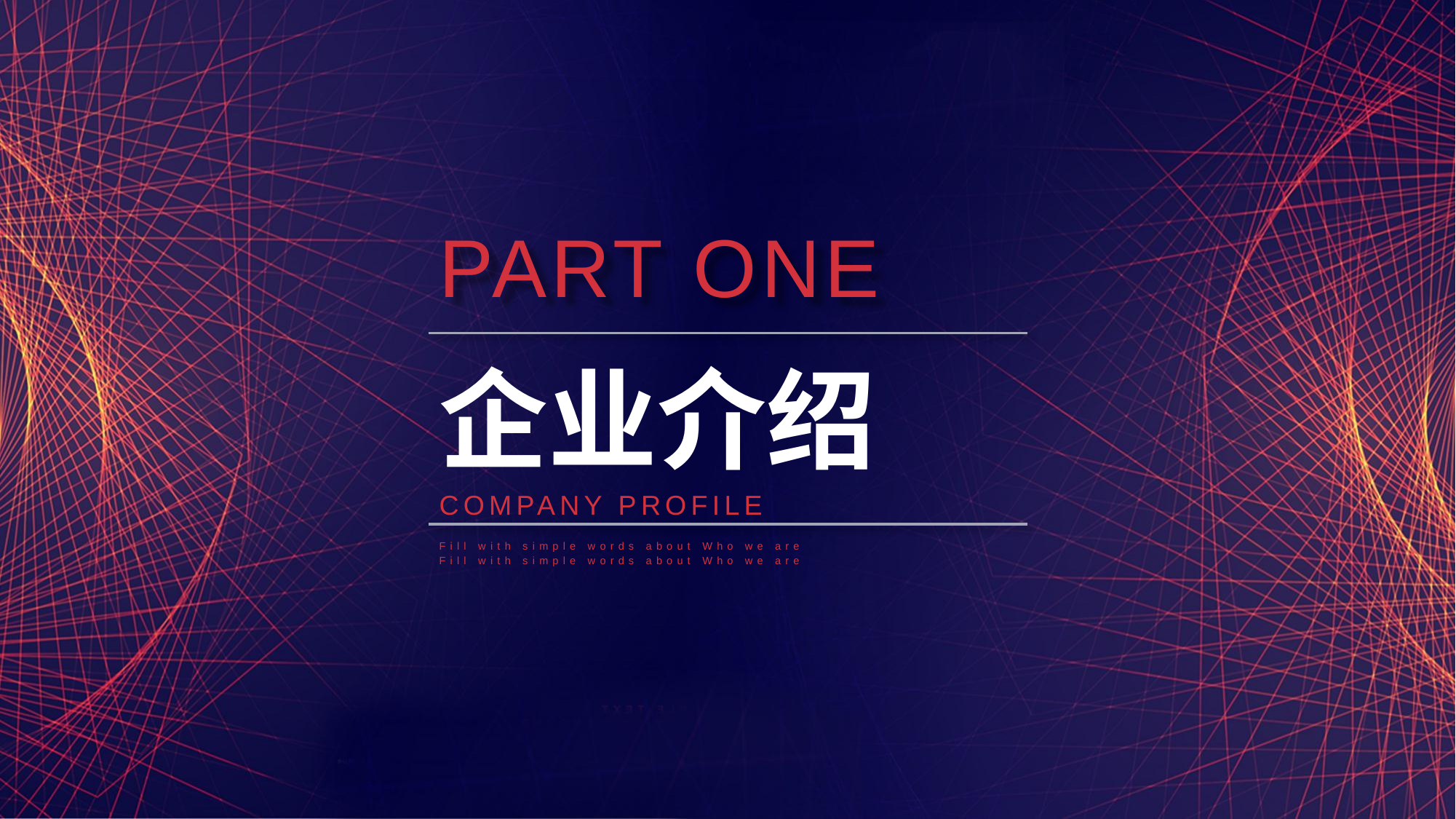

PART ONE
企业介绍
COMPANY PROFILE
Fill with simple words about Who we are
Fill with simple words about Who we are